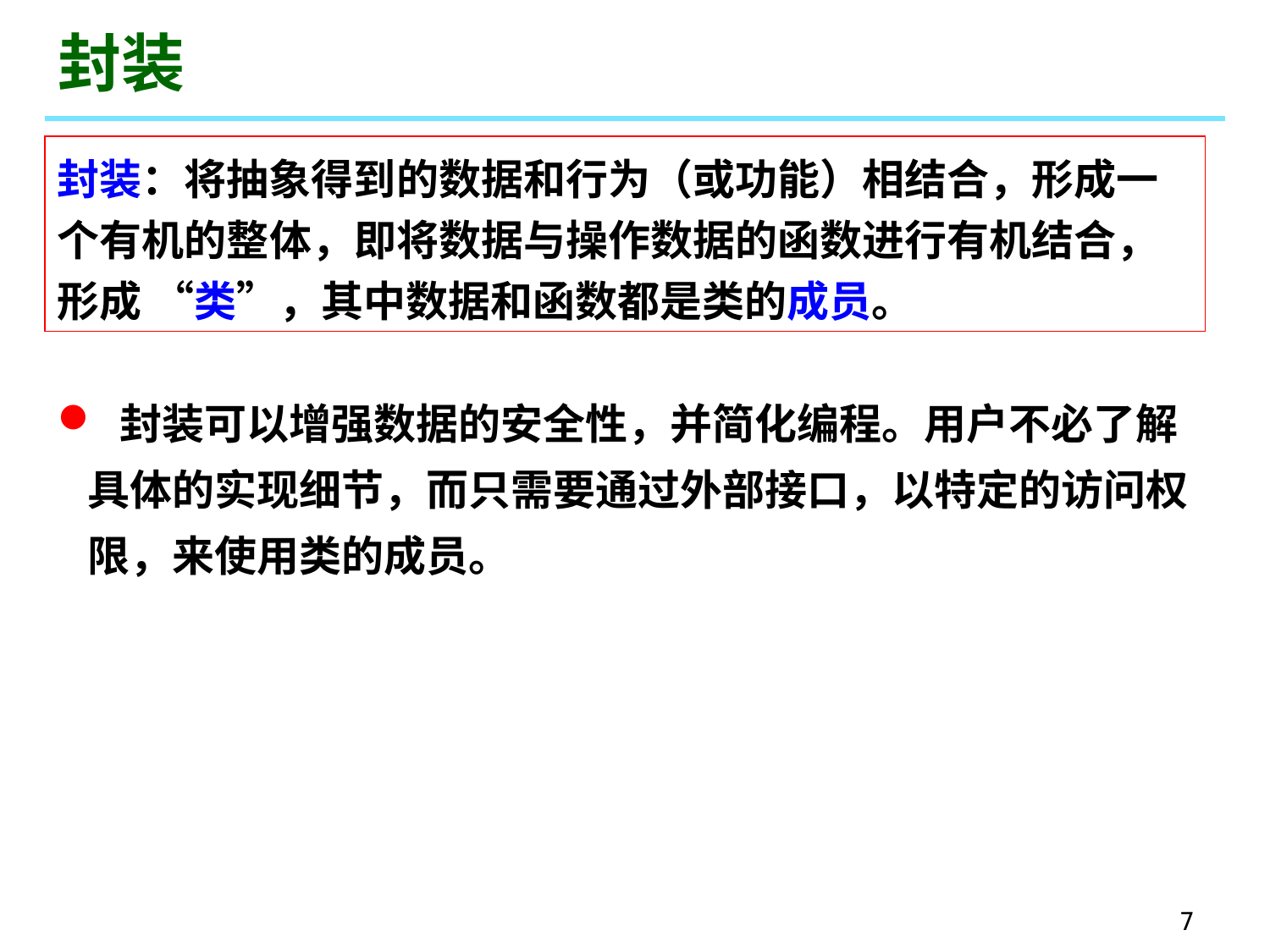

# 封装
封装：将抽象得到的数据和行为（或功能）相结合，形成一个有机的整体，即将数据与操作数据的函数进行有机结合，形成 “类”，其中数据和函数都是类的成员。
 封装可以增强数据的安全性，并简化编程。用户不必了解具体的实现细节，而只需要通过外部接口，以特定的访问权限，来使用类的成员。
7